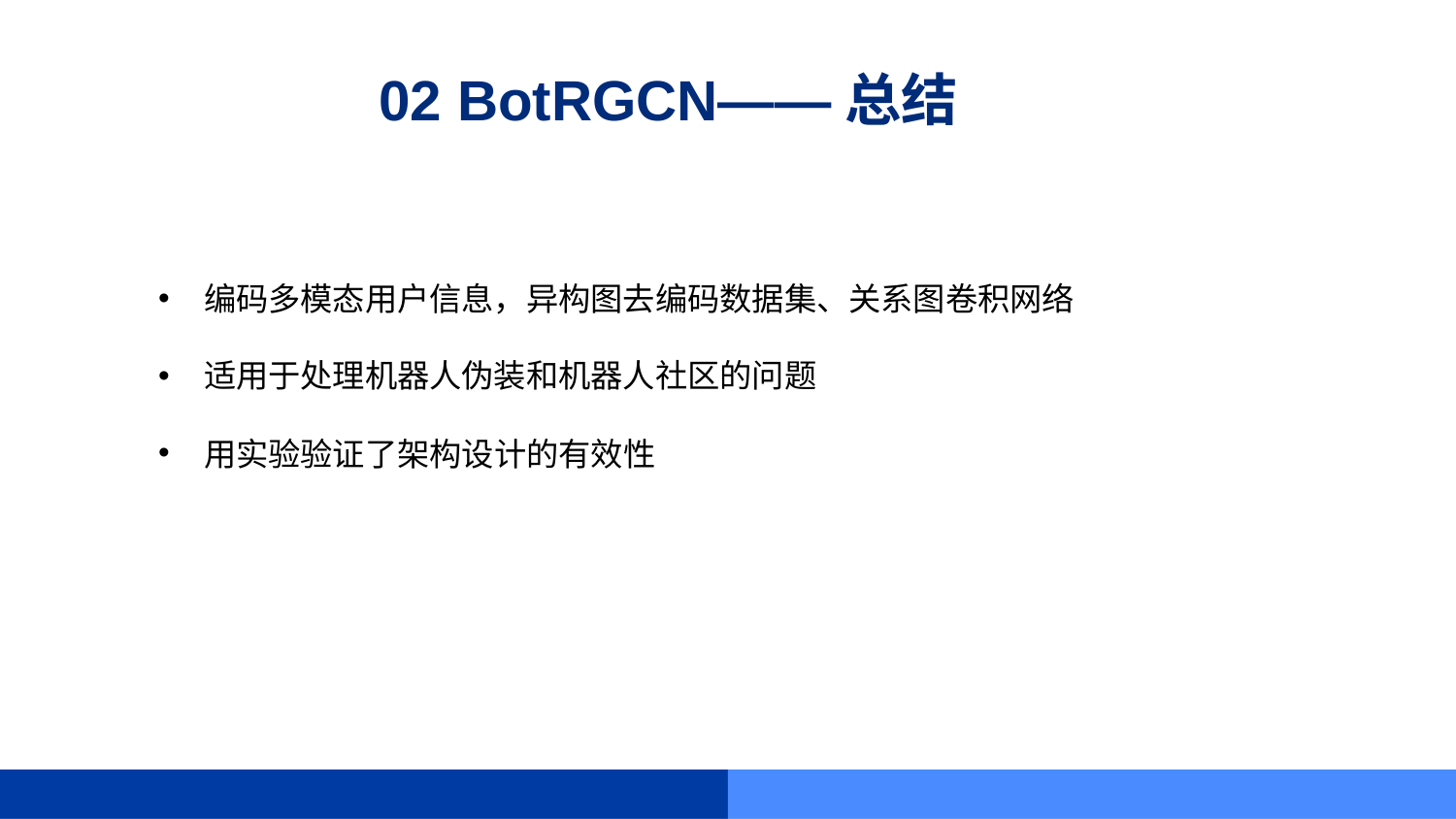

# 02 BotRGCN——总结
编码多模态用户信息，异构图去编码数据集、关系图卷积网络

适用于处理机器人伪装和机器人社区的问题

用实验验证了架构设计的有效性